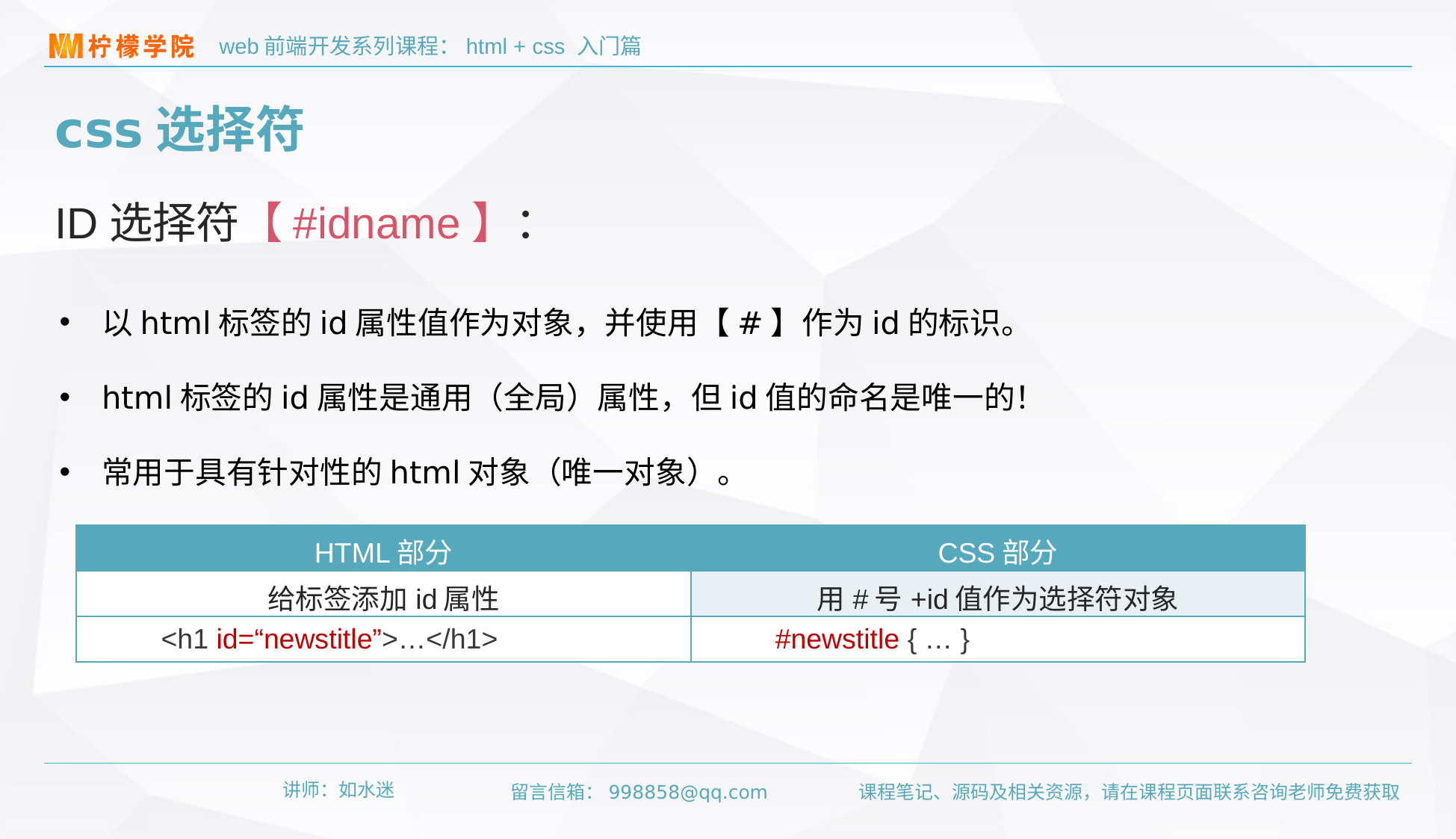

css选择符
ID选择符【#idname】：
以html标签的id属性值作为对象，并使用【#】作为id的标识。
html标签的id属性是通用（全局）属性，但id值的命名是唯一的！
常用于具有针对性的html对象（唯一对象）。

| HTML部分 | CSS部分 |
| --- | --- |
| 给标签添加id属性 | 用#号+id值作为选择符对象 |
| <h1 id=“newstitle”>…</h1> | #newstitle { … } |